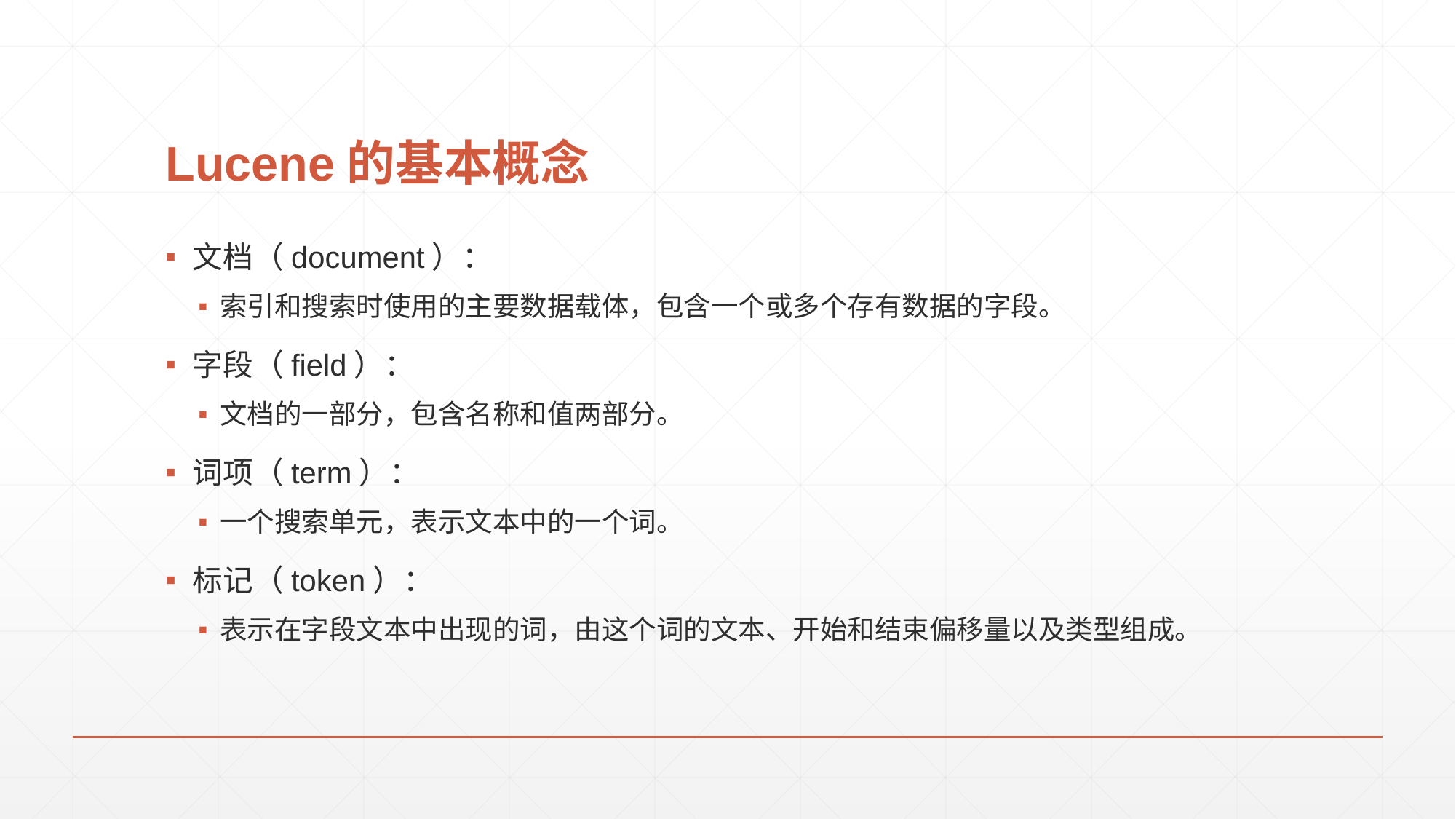

# Lucene的基本概念
文档（document）：
索引和搜索时使用的主要数据载体，包含一个或多个存有数据的字段。
字段（field）：
文档的一部分，包含名称和值两部分。
词项（term）：
一个搜索单元，表示文本中的一个词。
标记（token）：
表示在字段文本中出现的词，由这个词的文本、开始和结束偏移量以及类型组成。